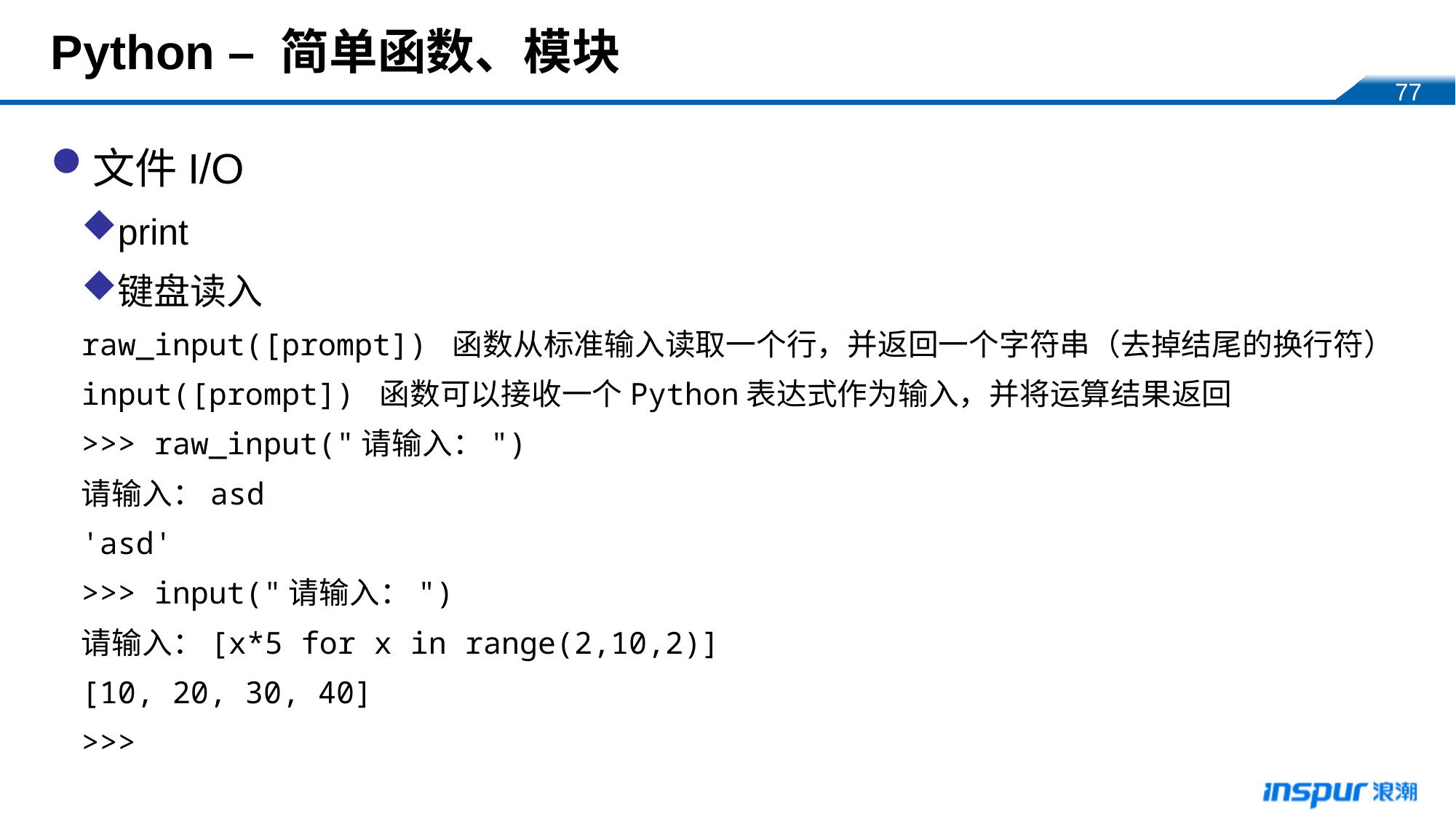

# Python – 简单函数、模块
文件I/O
print
键盘读入
raw_input([prompt]) 函数从标准输入读取一个行，并返回一个字符串（去掉结尾的换行符）
input([prompt]) 函数可以接收一个Python表达式作为输入，并将运算结果返回
>>> raw_input("请输入：")
请输入：asd
'asd'
>>> input("请输入：")
请输入：[x*5 for x in range(2,10,2)]
[10, 20, 30, 40]
>>>